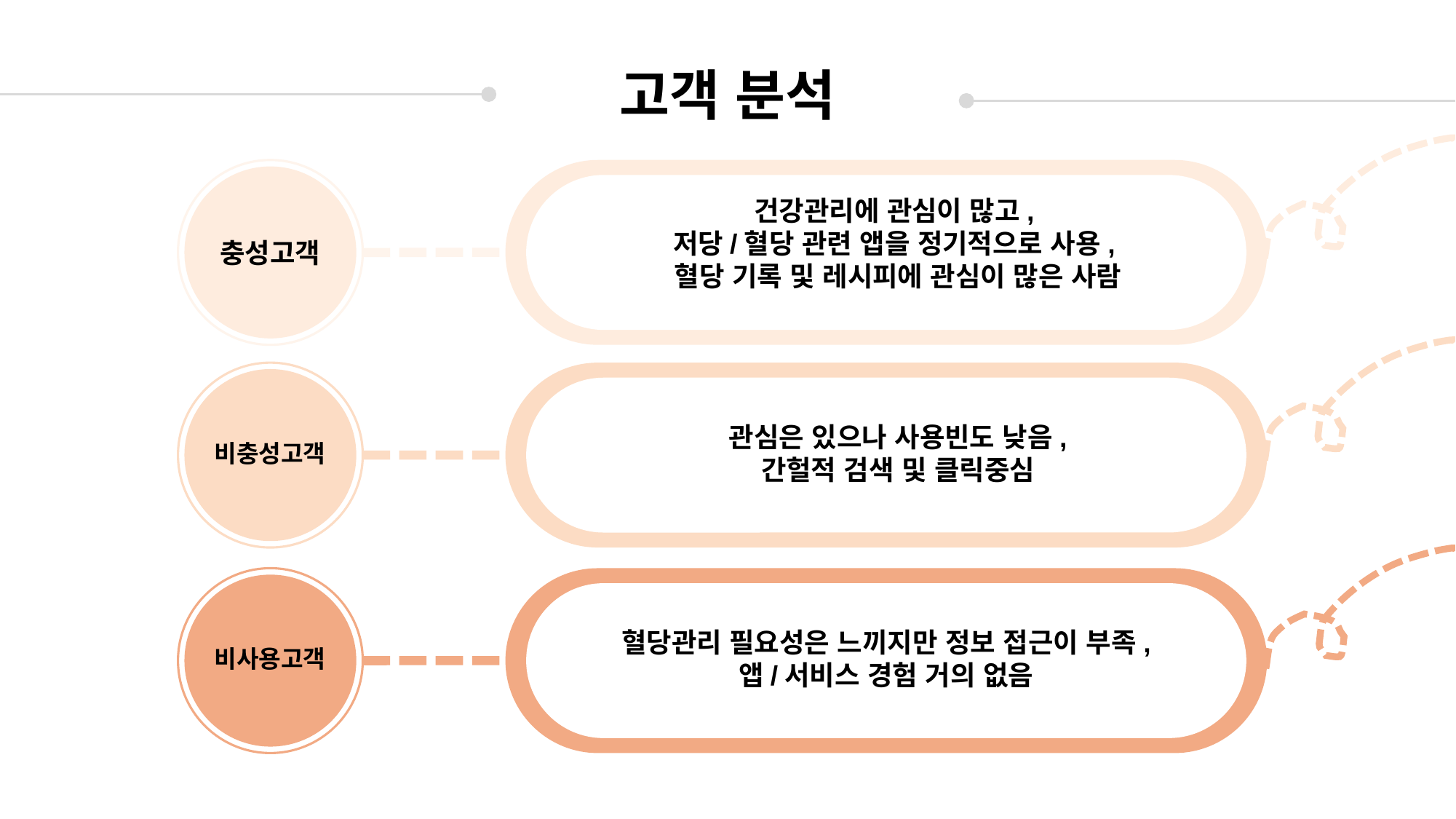

고객 분석

건강관리에 관심이 많고,
저당/혈당 관련 앱을 정기적으로 사용,
혈당 기록 및 레시피에 관심이 많은 사람
충성고객

관심은 있으나 사용빈도 낮음,
간헐적 검색 및 클릭중심
비충성고객

혈당관리 필요성은 느끼지만 정보 접근이 부족,
앱/서비스 경험 거의 없음
비사용고객